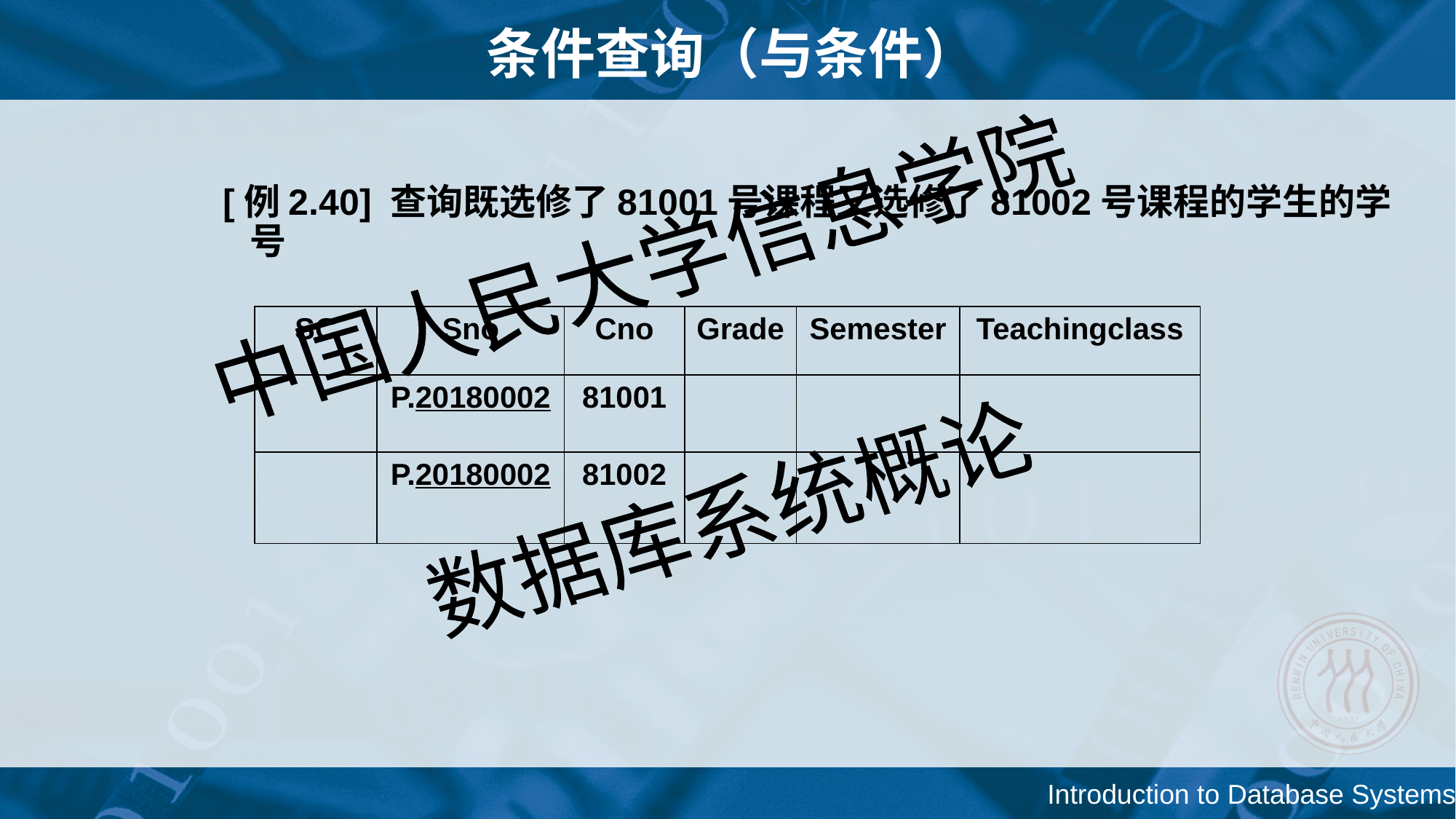

# 条件查询（与条件）
[例2.40] 查询既选修了81001号课程又选修了81002号课程的学生的学号
| SC | Sno | Cno | Grade | Semester | Teachingclass |
| --- | --- | --- | --- | --- | --- |
|  | P.20180002 | 81001 |  |  |  |
|  | P.20180002 | 81002 |  |  |  |